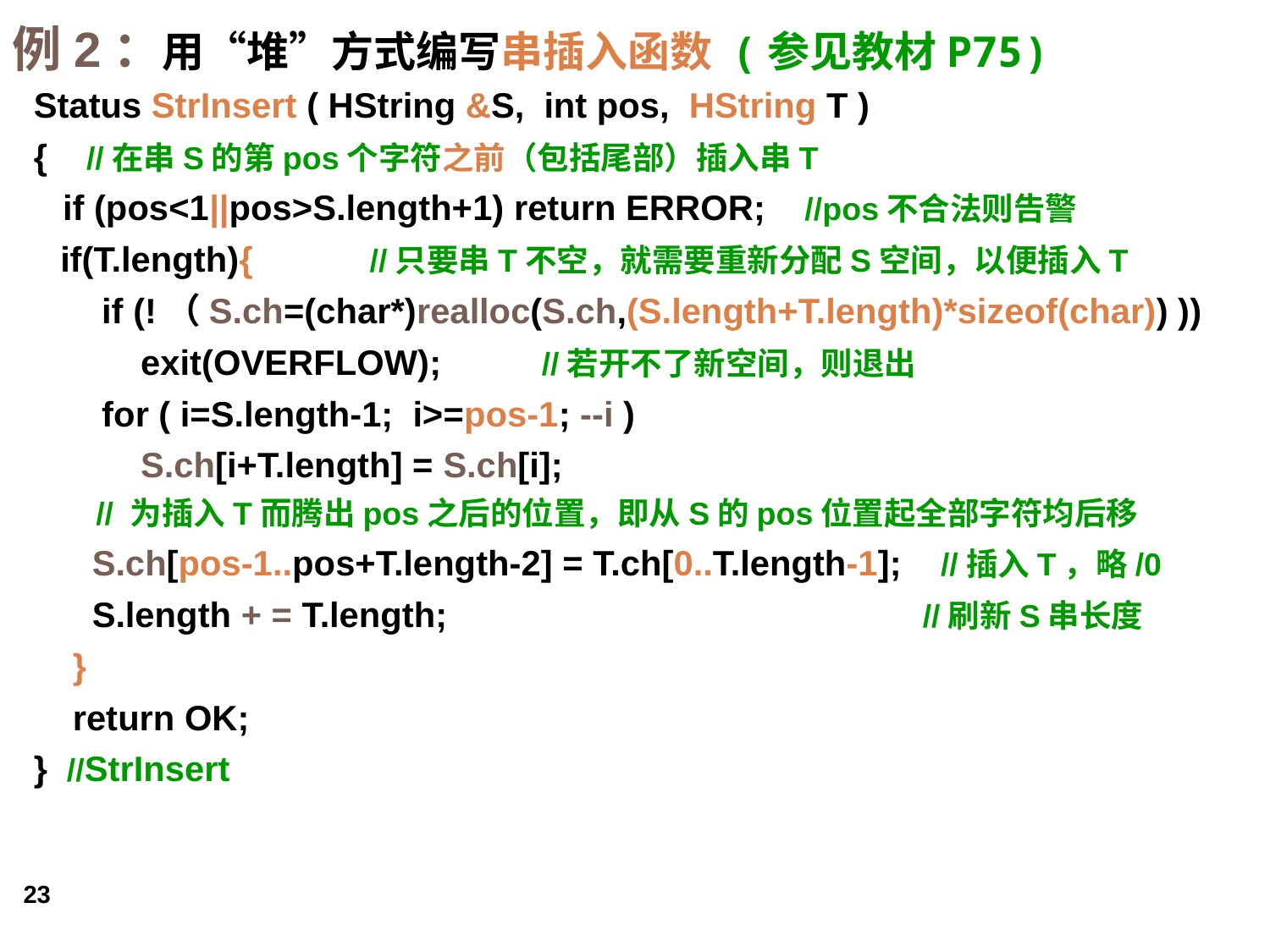

例2：用“堆”方式编写串插入函数 (参见教材P75)
Status StrInsert ( HString &S,  int pos,  HString T )
{    //在串S的第pos个字符之前（包括尾部）插入串T
   if (pos<1||pos>S.length+1) return ERROR;    //pos不合法则告警
   if(T.length){            //只要串T不空，就需要重新分配S空间，以便插入T
       if (!（S.ch=(char*)realloc(S.ch,(S.length+T.length)*sizeof(char)) ))
           exit(OVERFLOW);   	//若开不了新空间，则退出
       for ( i=S.length-1;  i>=pos-1; --i )
           S.ch[i+T.length] = S.ch[i];
       // 为插入T而腾出pos之后的位置，即从S的pos位置起全部字符均后移
      S.ch[pos-1..pos+T.length-2] = T.ch[0..T.length-1];    //插入T，略/0
      S.length + = T.length;            			//刷新S串长度
    }
    return OK;
}  //StrInsert
23